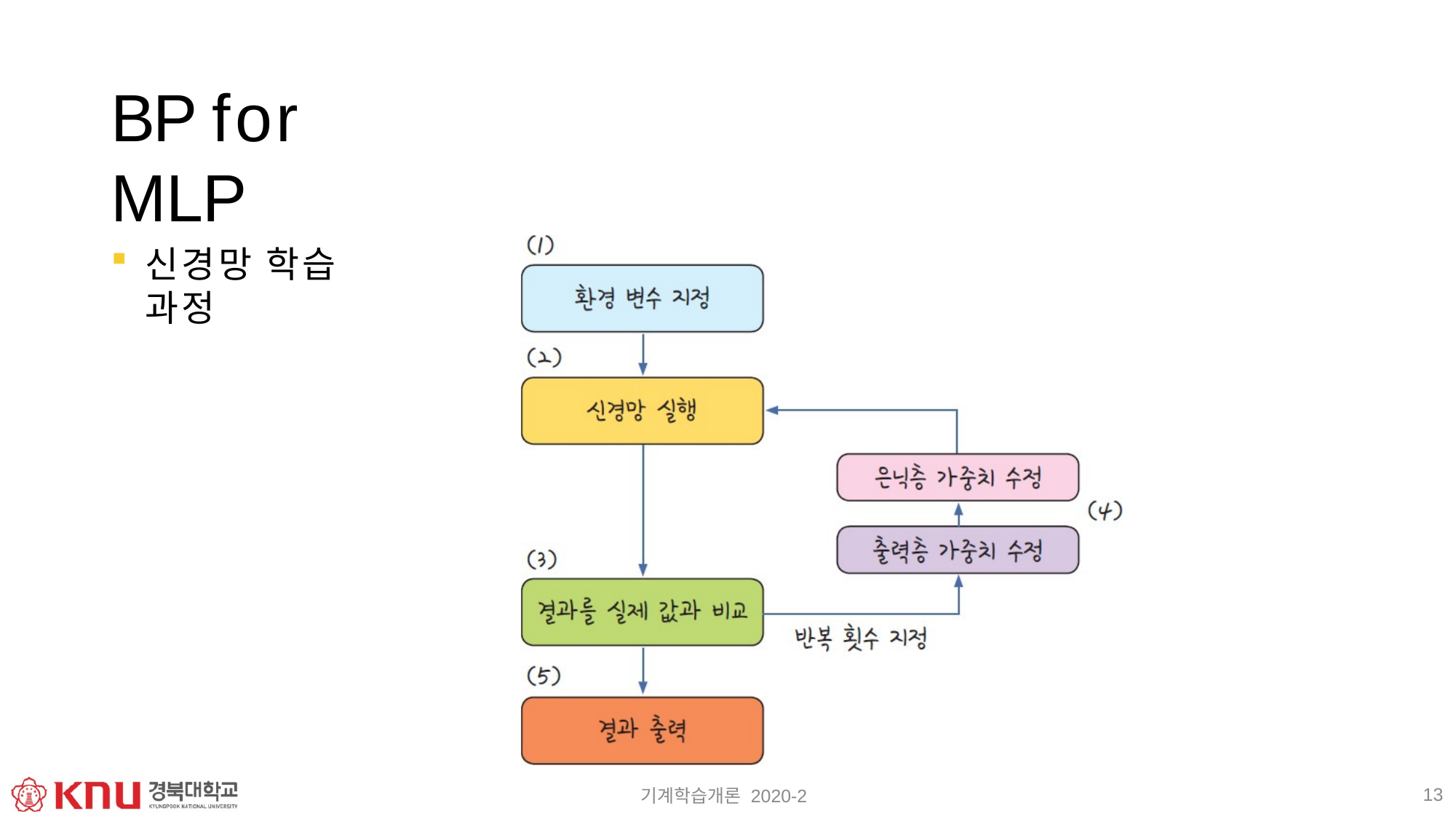

# BP for MLP

신경망 학습 과정
13
기계학습개론 2020-2